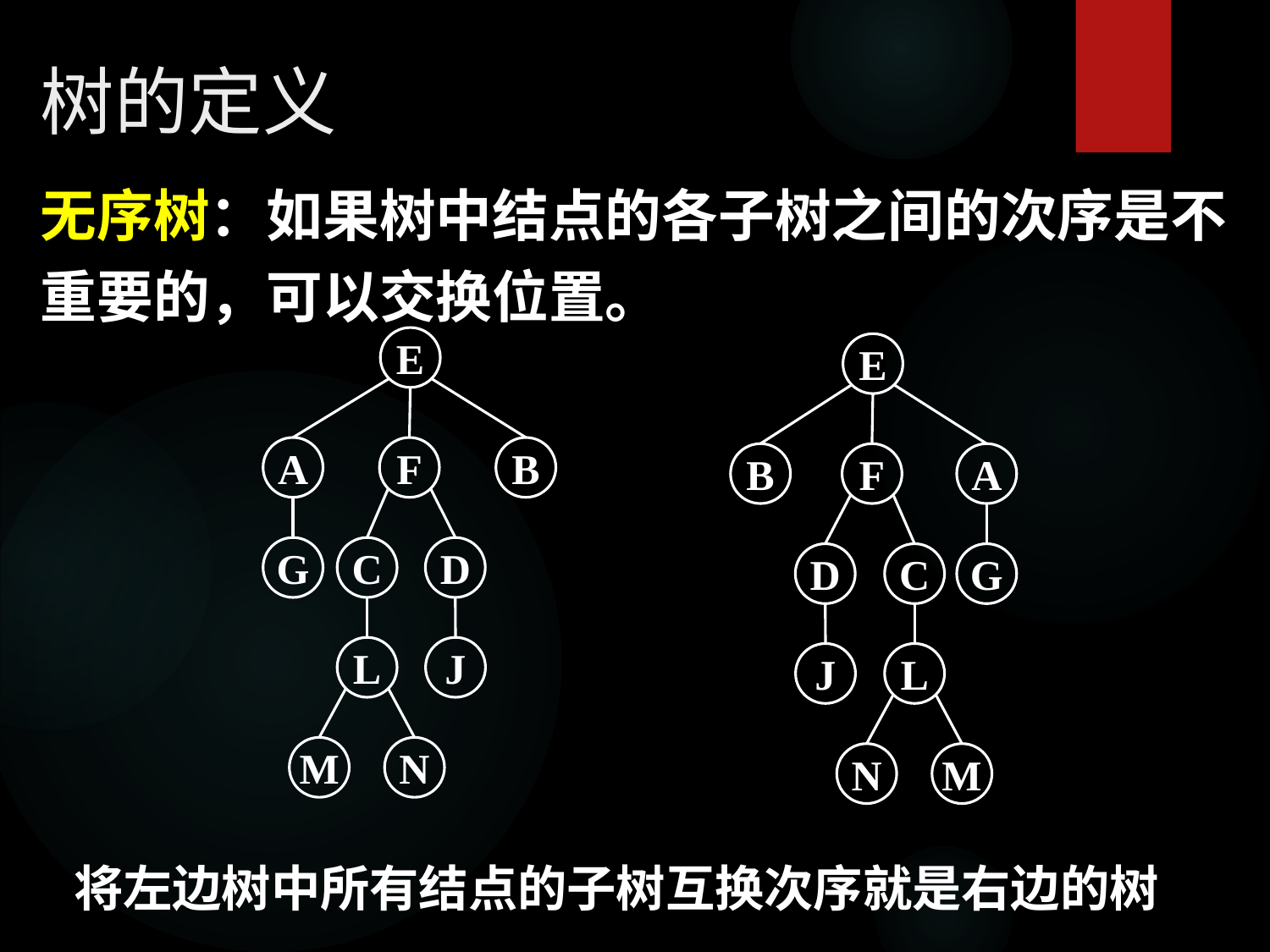

树的定义
无序树：如果树中结点的各子树之间的次序是不重要的，可以交换位置。
E
E
A
F
B
B
F
A
G
C
D
D
C
G
L
J
J
L
M
N
N
M
将左边树中所有结点的子树互换次序就是右边的树